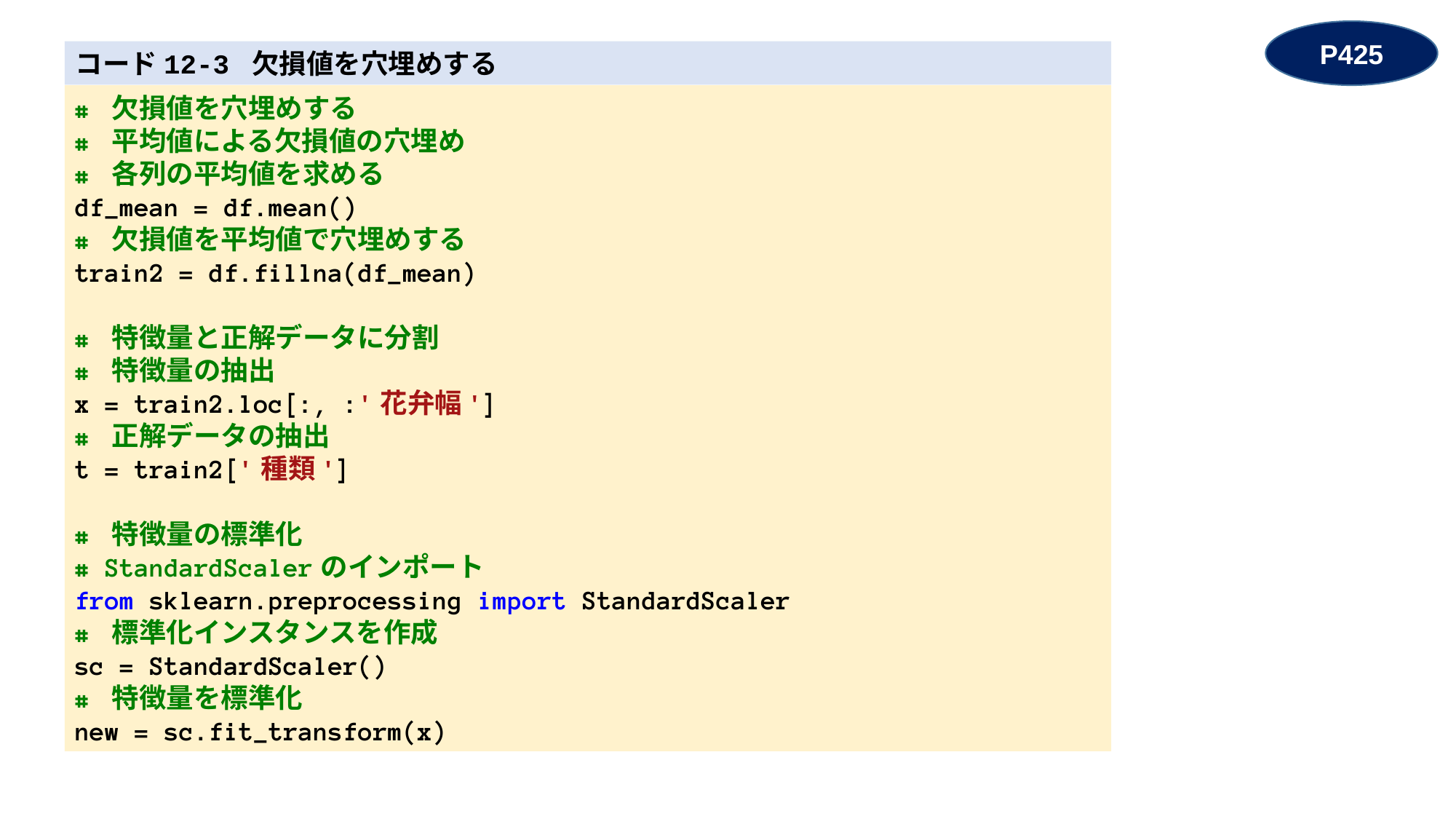

P425
コード12-3 欠損値を穴埋めする
# 欠損値を穴埋めする
# 平均値による欠損値の穴埋め
# 各列の平均値を求める
df_mean = df.mean()
# 欠損値を平均値で穴埋めする
train2 = df.fillna(df_mean)
# 特徴量と正解データに分割
# 特徴量の抽出
x = train2.loc[:, :'花弁幅']
# 正解データの抽出
t = train2['種類']
# 特徴量の標準化
# StandardScalerのインポート
from sklearn.preprocessing import StandardScaler
# 標準化インスタンスを作成
sc = StandardScaler()
# 特徴量を標準化
new = sc.fit_transform(x)